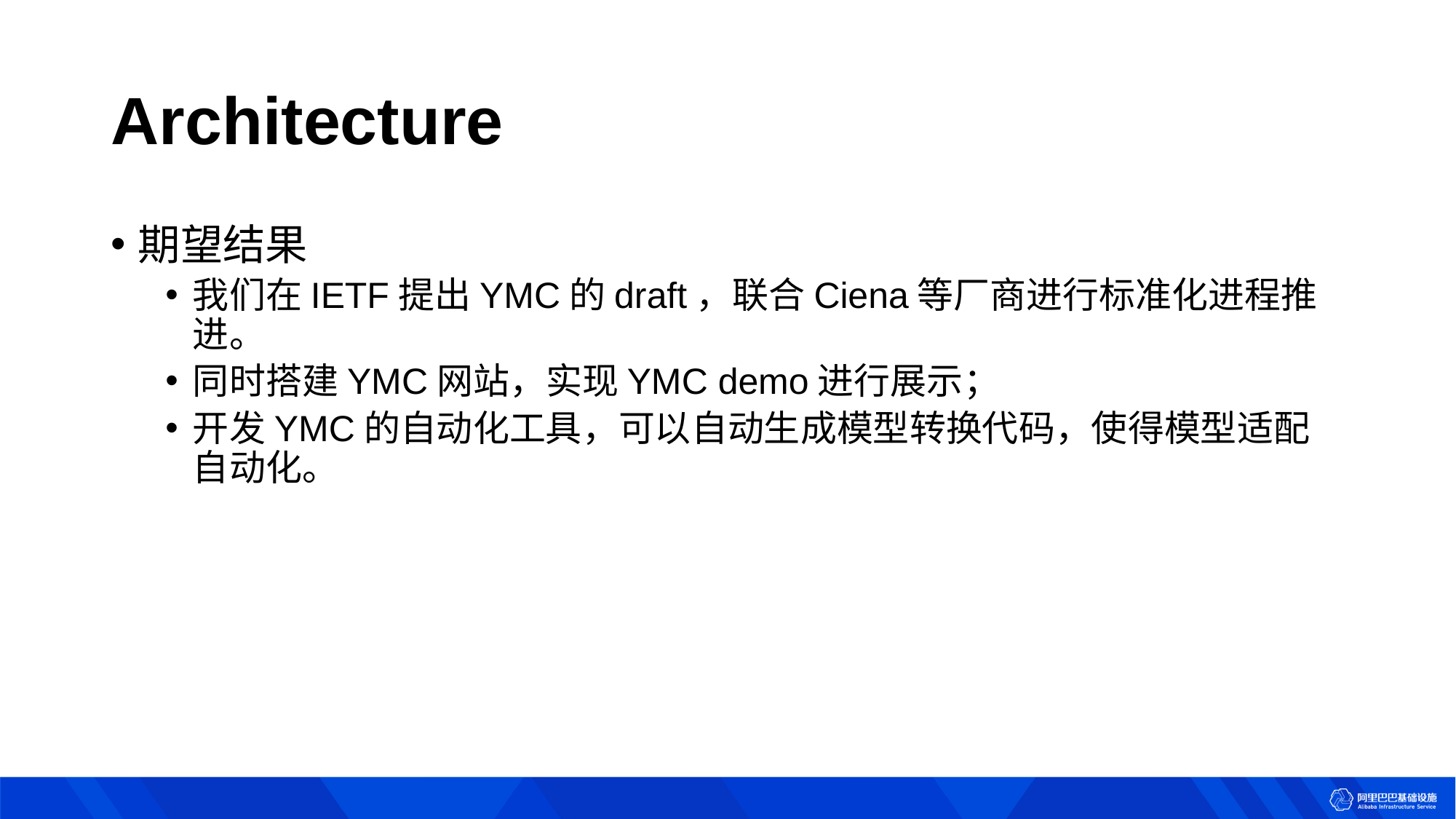

# Architecture
期望结果
我们在IETF提出YMC的draft，联合Ciena等厂商进行标准化进程推进。
同时搭建YMC网站，实现YMC demo进行展示；
开发YMC的自动化工具，可以自动生成模型转换代码，使得模型适配自动化。